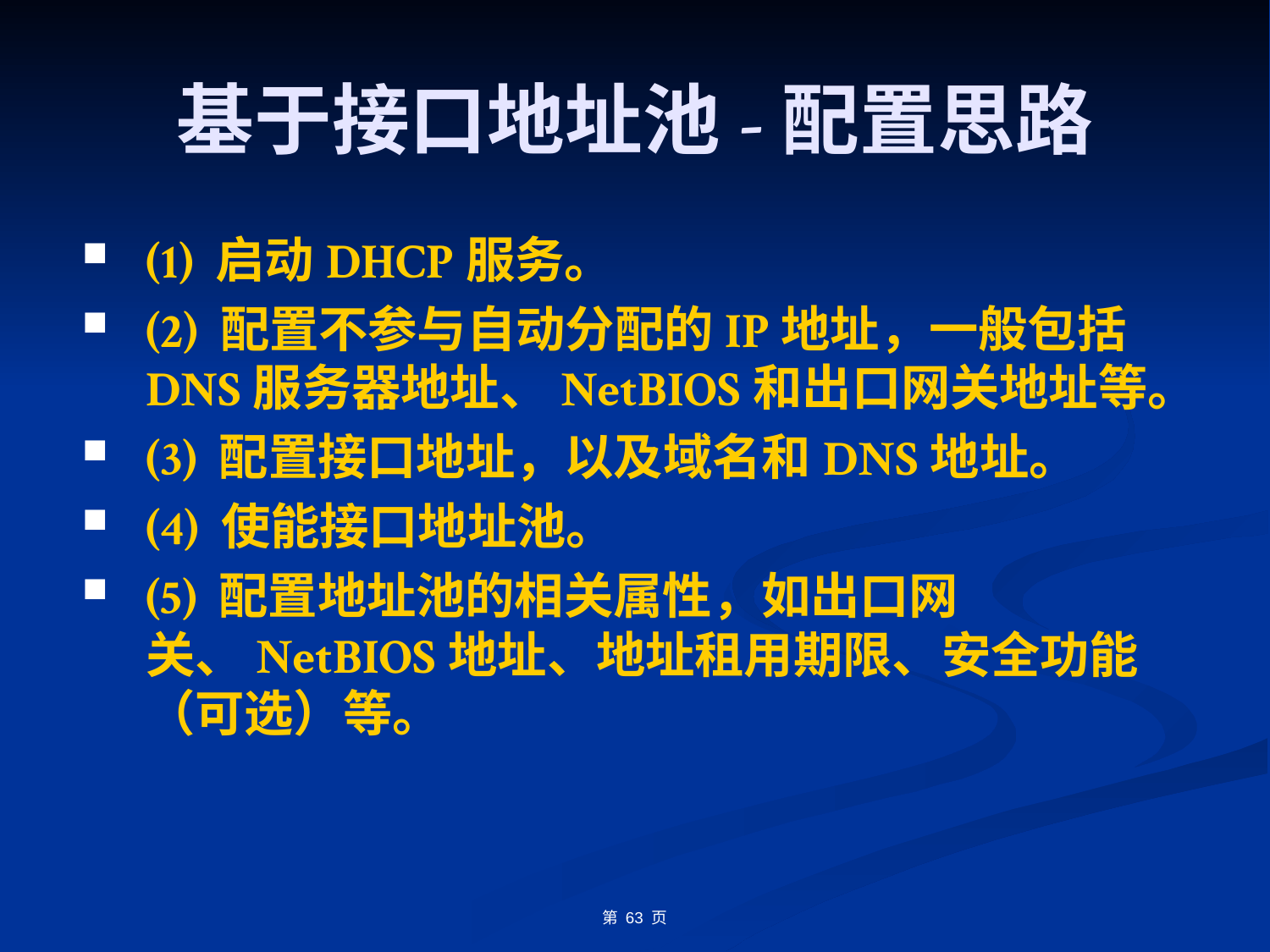

# 基于接口地址池-配置思路
(1) 启动DHCP服务。
(2) 配置不参与自动分配的IP地址，一般包括DNS服务器地址、NetBIOS和出口网关地址等。
(3) 配置接口地址，以及域名和DNS地址。
(4) 使能接口地址池。
(5) 配置地址池的相关属性，如出口网关、NetBIOS地址、地址租用期限、安全功能（可选）等。

第 63 页